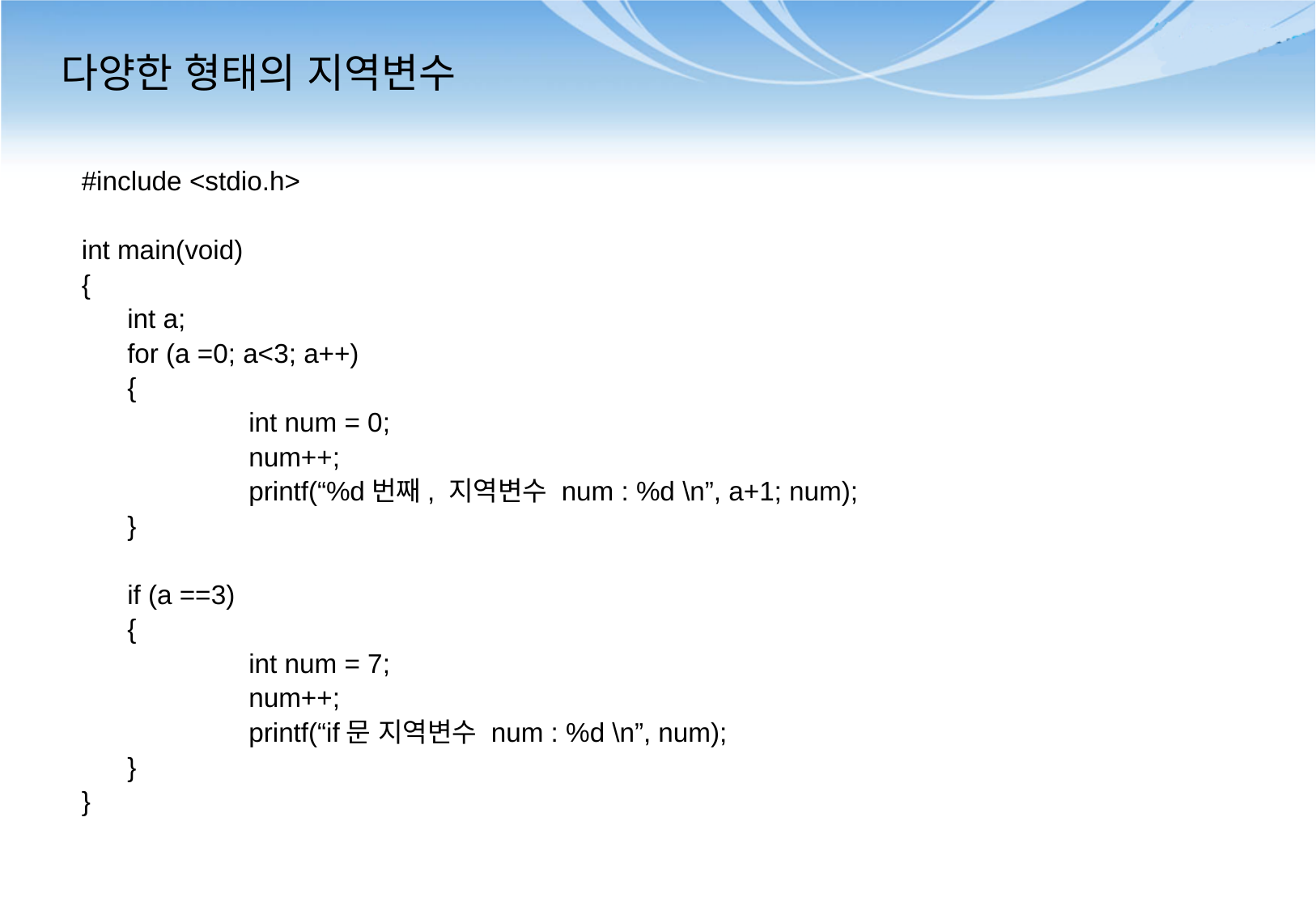

# 다양한 형태의 지역변수
#include <stdio.h>

int main(void)
{
	int a;
	for (a =0; a<3; a++)
	{
		int num = 0;
		num++;
		printf(“%d번째, 지역변수 num : %d \n”, a+1; num);
	}

	if (a ==3)
	{
		int num = 7;
		num++;
		printf(“if문 지역변수 num : %d \n”, num);
	}
}